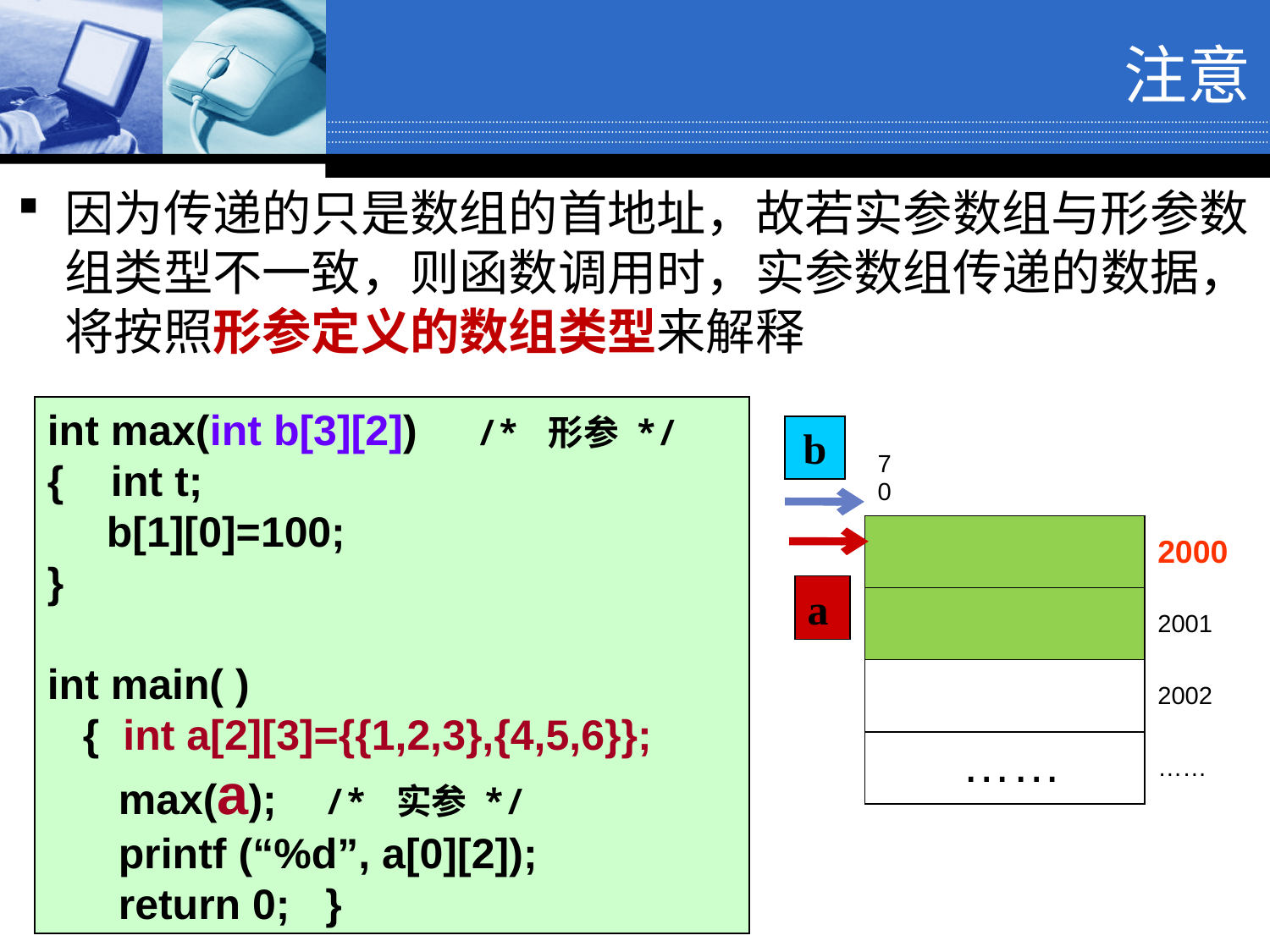

注意
因为传递的只是数组的首地址，故若实参数组与形参数组类型不一致，则函数调用时，实参数组传递的数据，将按照形参定义的数组类型来解释
int max(int b[3][2])     /* 形参 */
{    int t;
     b[1][0]=100;
}

int main( )
   {  int a[2][3]={{1,2,3},{4,5,6}};
      max(a);    /* 实参 */
      printf (“%d”, a[0][2]);
      return 0;   }
b
| 7 0 |  |
| --- | --- |
|  | 2000 |
|  | 2001 |
|  | 2002 |
| …… | …… |
a